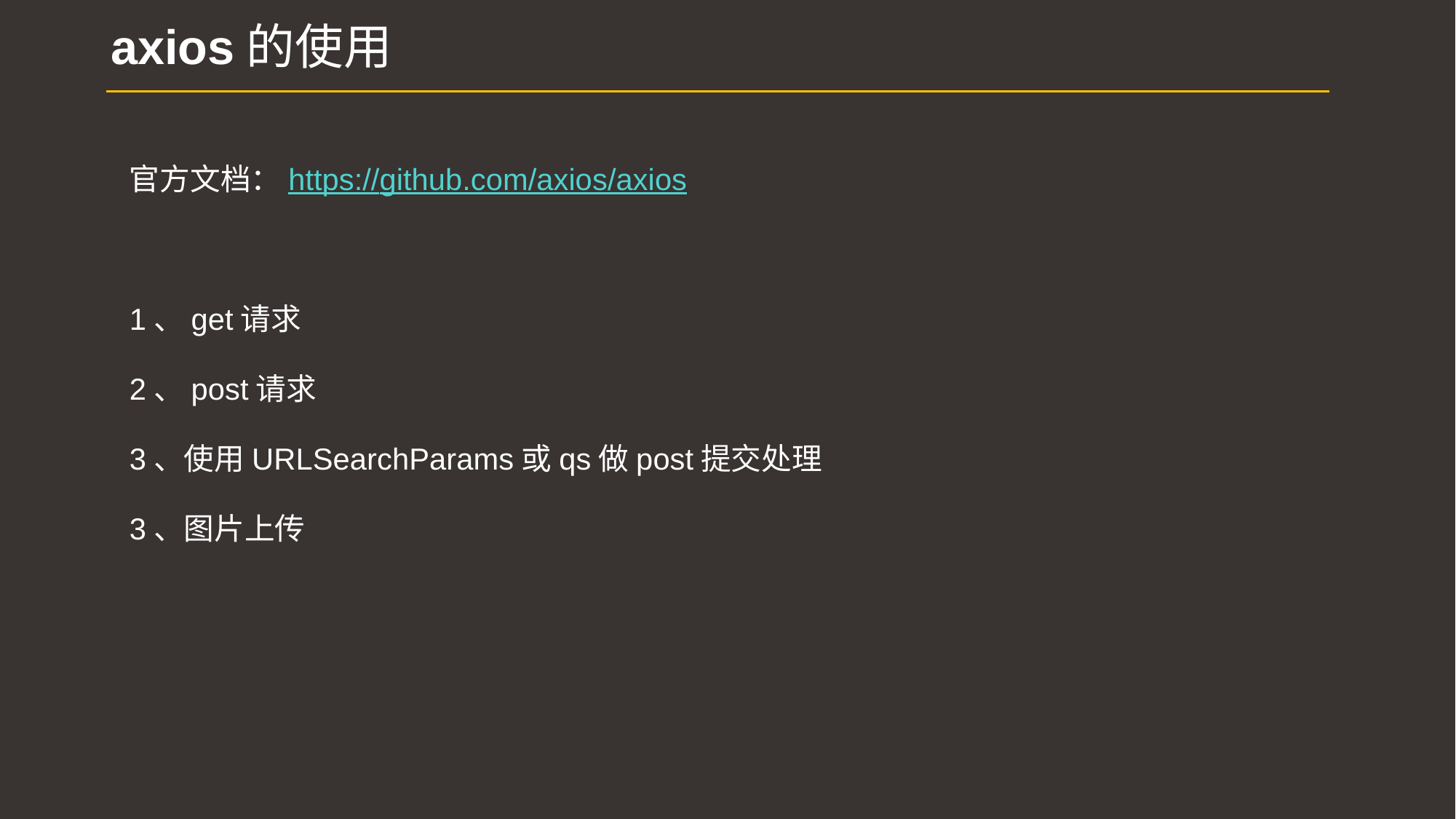

# axios的使用
官方文档：https://github.com/axios/axios

1、get请求
2、post请求
3、使用URLSearchParams或qs做post提交处理
3、图片上传